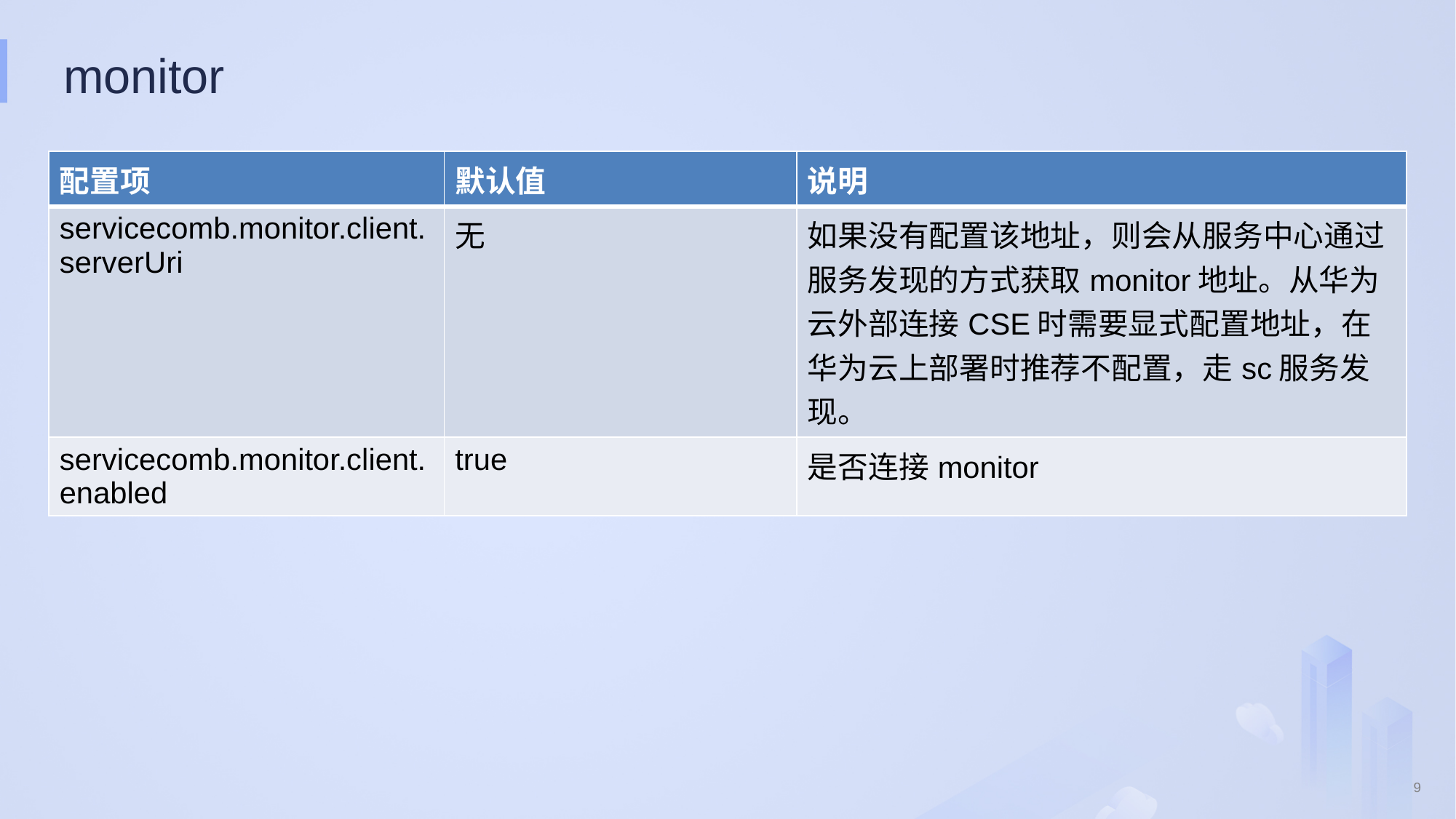

# monitor

| 配置项 | 默认值 | 说明 |
| --- | --- | --- |
| servicecomb.monitor.client.serverUri | 无 | 如果没有配置该地址，则会从服务中心通过服务发现的方式获取monitor地址。从华为云外部连接CSE时需要显式配置地址，在华为云上部署时推荐不配置，走sc服务发现。 |
| servicecomb.monitor.client.enabled | true | 是否连接monitor |